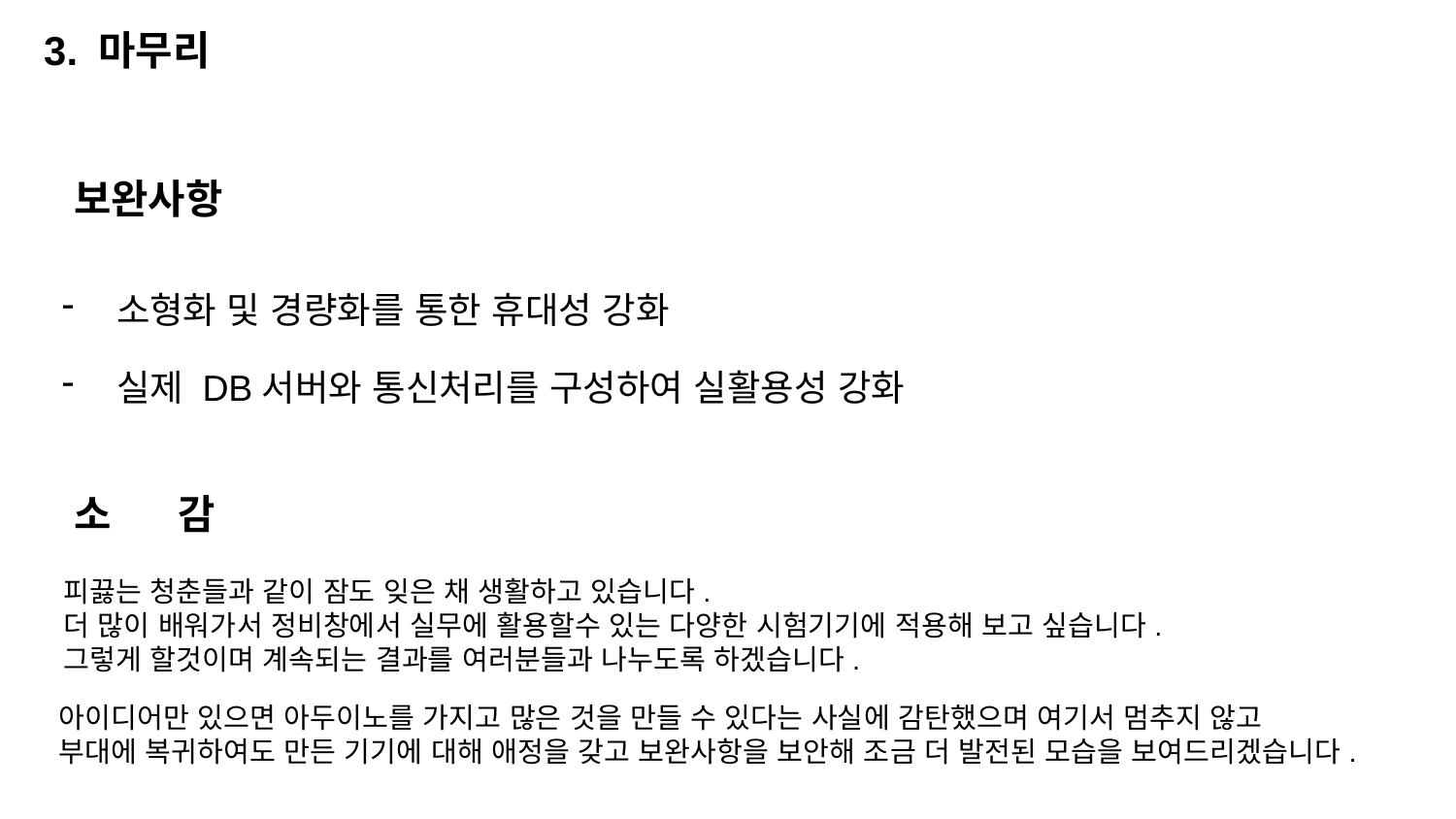

3. 마무리
보완사항
소형화 및 경량화를 통한 휴대성 강화

실제 DB서버와 통신처리를 구성하여 실활용성 강화
소      감
피끓는 청춘들과 같이 잠도 잊은 채 생활하고 있습니다.
더 많이 배워가서 정비창에서 실무에 활용할수 있는 다양한 시험기기에 적용해 보고 싶습니다.
그렇게 할것이며 계속되는 결과를 여러분들과 나누도록 하겠습니다.

아이디어만 있으면 아두이노를 가지고 많은 것을 만들 수 있다는 사실에 감탄했으며 여기서 멈추지 않고
부대에 복귀하여도 만든 기기에 대해 애정을 갖고 보완사항을 보안해 조금 더 발전된 모습을 보여드리겠습니다.